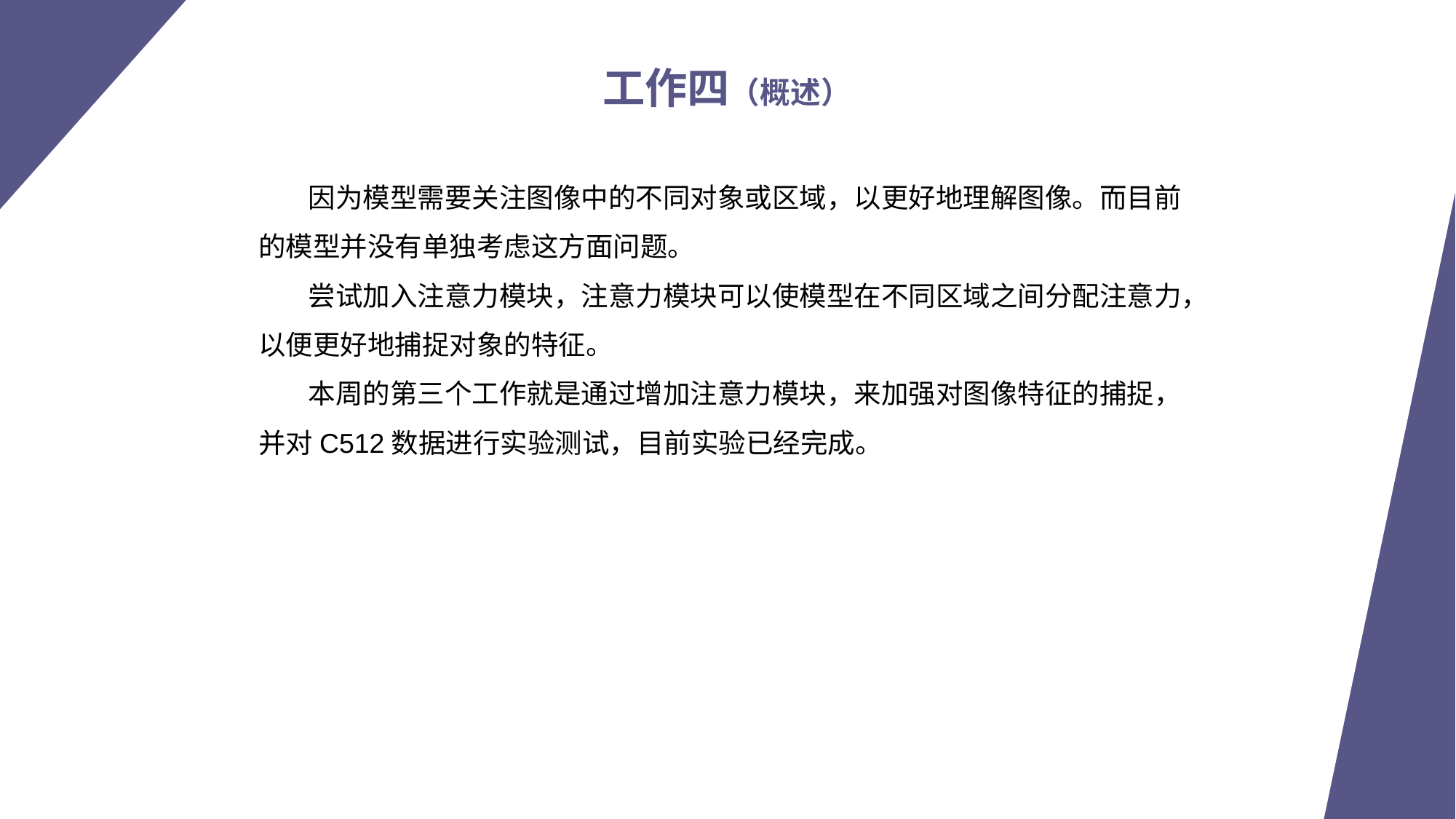

工作四（概述）
       因为模型需要关注图像中的不同对象或区域，以更好地理解图像。而目前的模型并没有单独考虑这方面问题。
       尝试加入注意力模块，注意力模块可以使模型在不同区域之间分配注意力，以便更好地捕捉对象的特征。
       本周的第三个工作就是通过增加注意力模块，来加强对图像特征的捕捉，并对C512数据进行实验测试，目前实验已经完成。